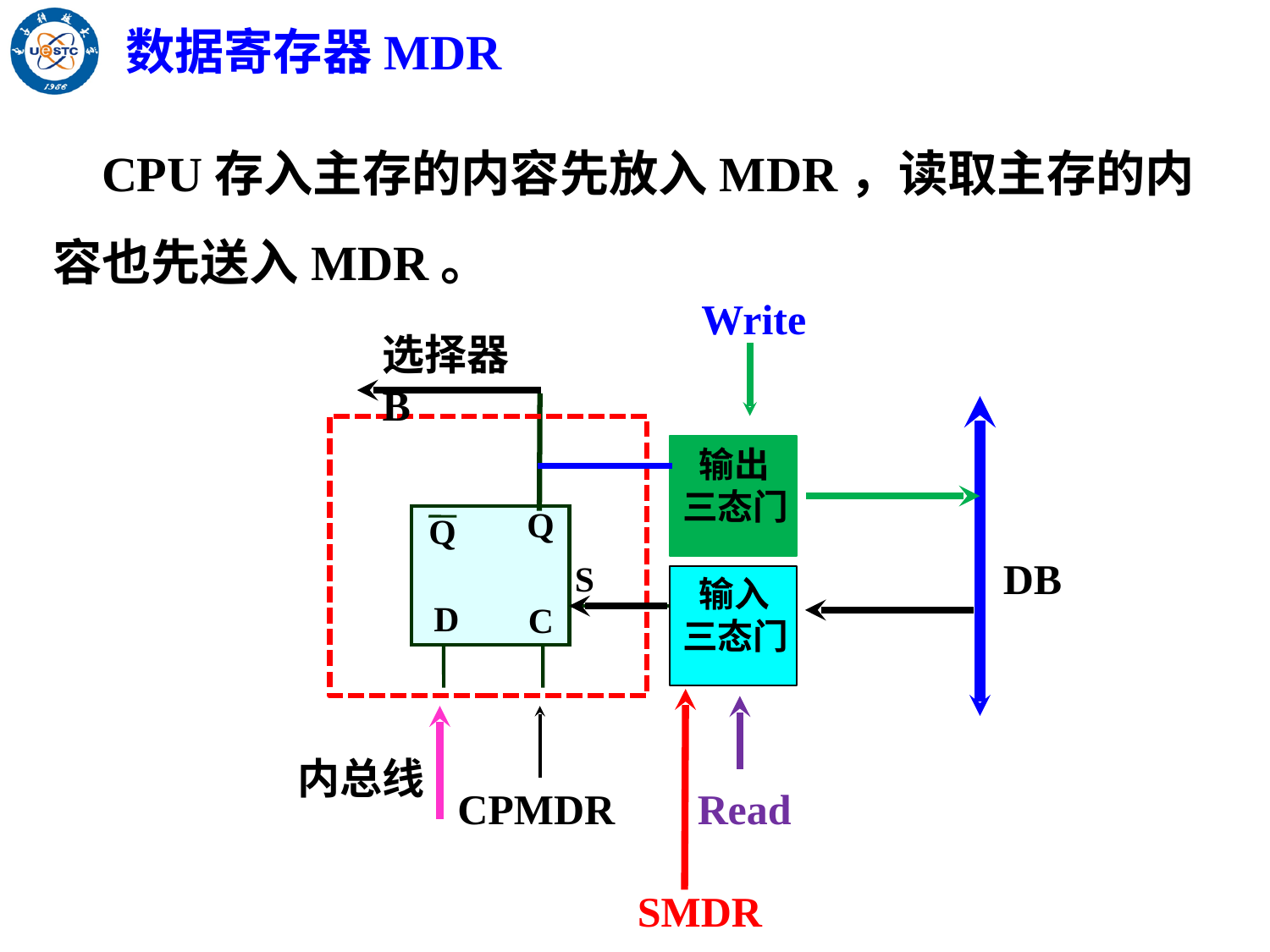

数据寄存器MDR
    CPU存入主存的内容先放入MDR，读取主存的内容也先送入MDR。
Write
选择器B

Q
Q

S
D
C

 输出
三态门
 输入
三态门
DB
SMDR
Read
内总线
CPMDR